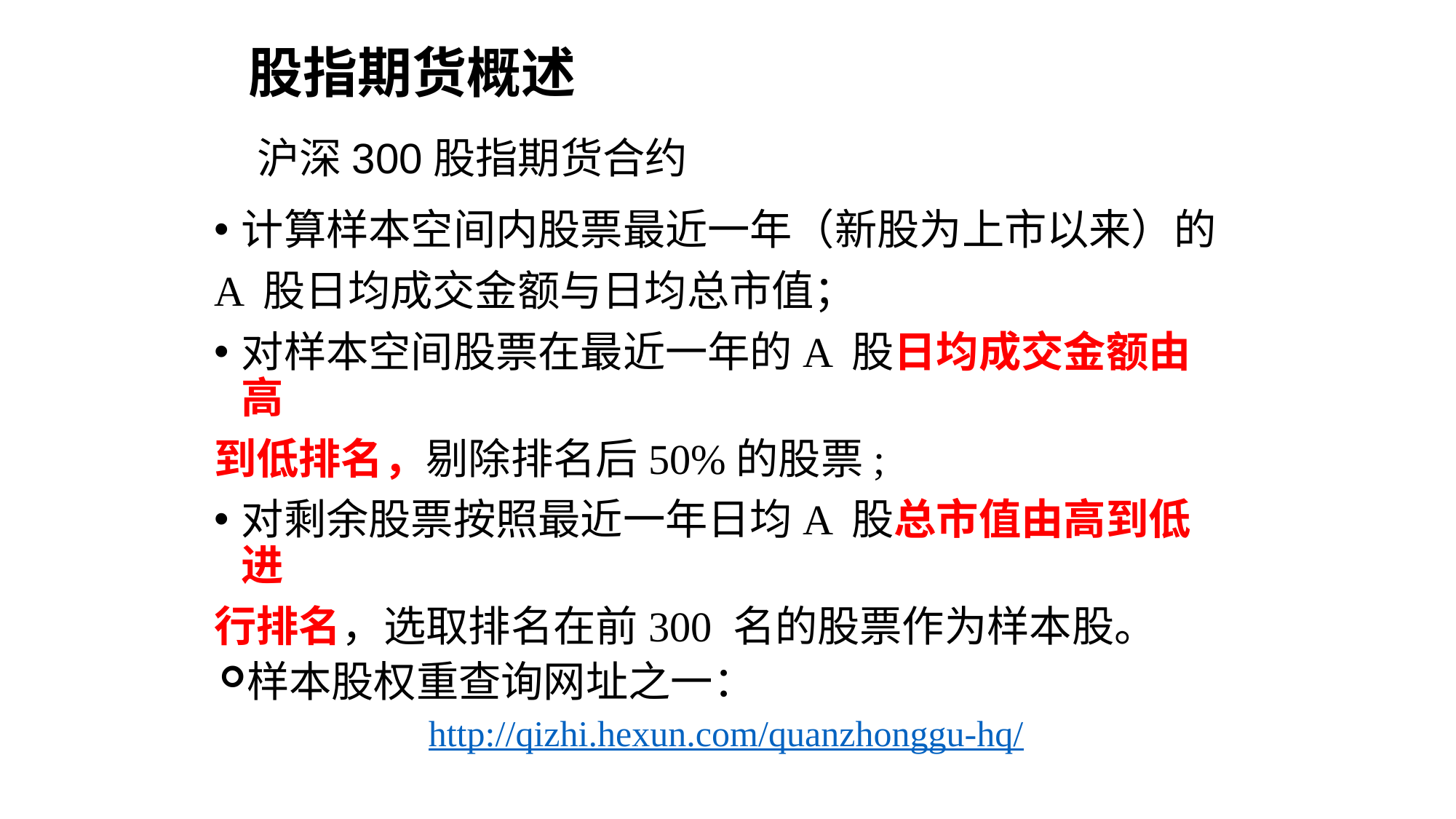

股指期货概述
沪深300股指期货合约
计算样本空间内股票最近一年（新股为上市以来）的
A 股日均成交金额与日均总市值；
对样本空间股票在最近一年的A 股日均成交金额由高
到低排名，剔除排名后50%的股票;
对剩余股票按照最近一年日均A 股总市值由高到低进
行排名，选取排名在前300 名的股票作为样本股。
样本股权重查询网址之一：
http://qizhi.hexun.com/quanzhonggu-hq/